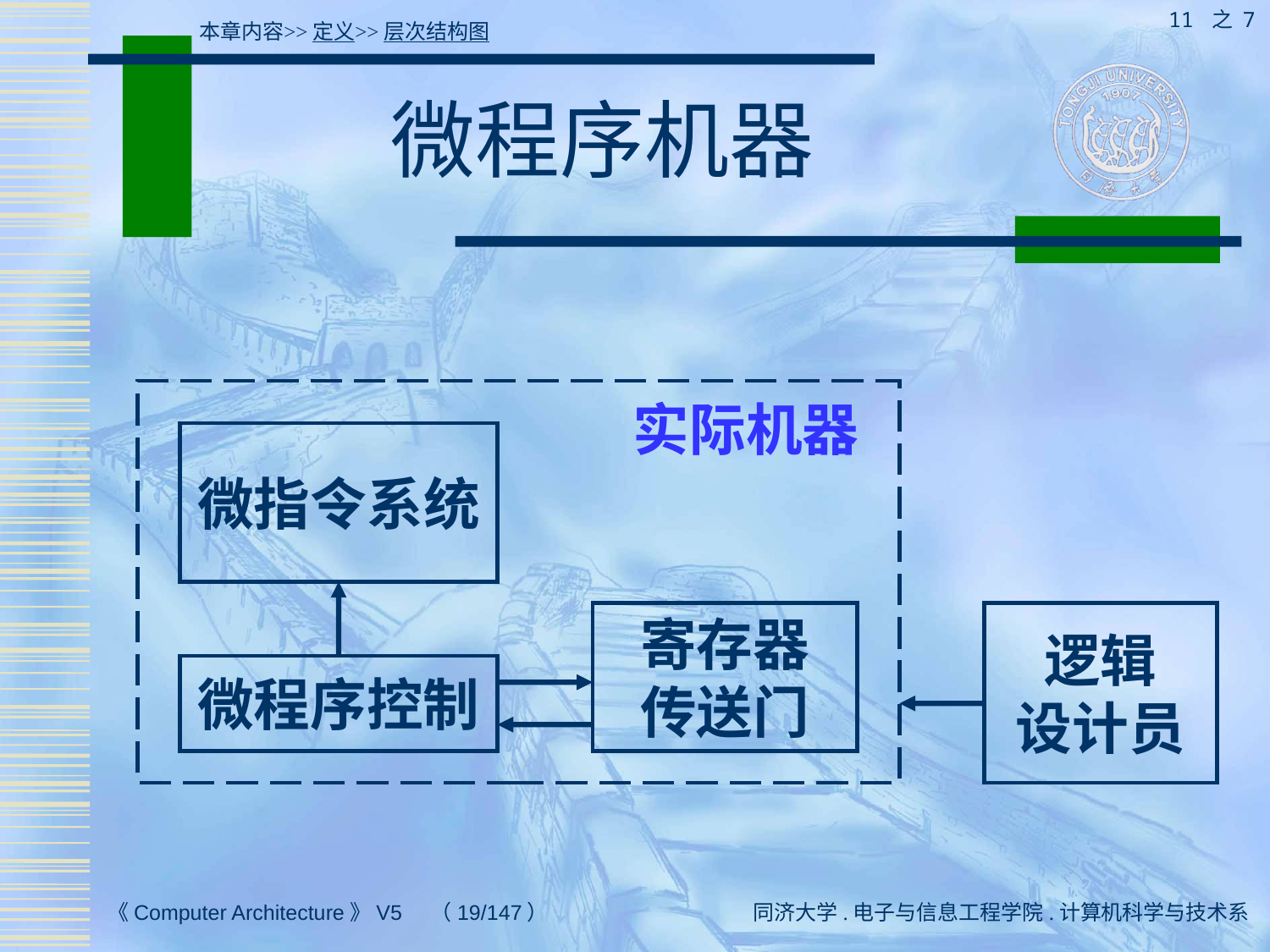

11 之 7
本章内容>>定义>>层次结构图
# 微程序机器

实际机器
微指令系统

寄存器
传送门
逻辑
设计员
微程序控制